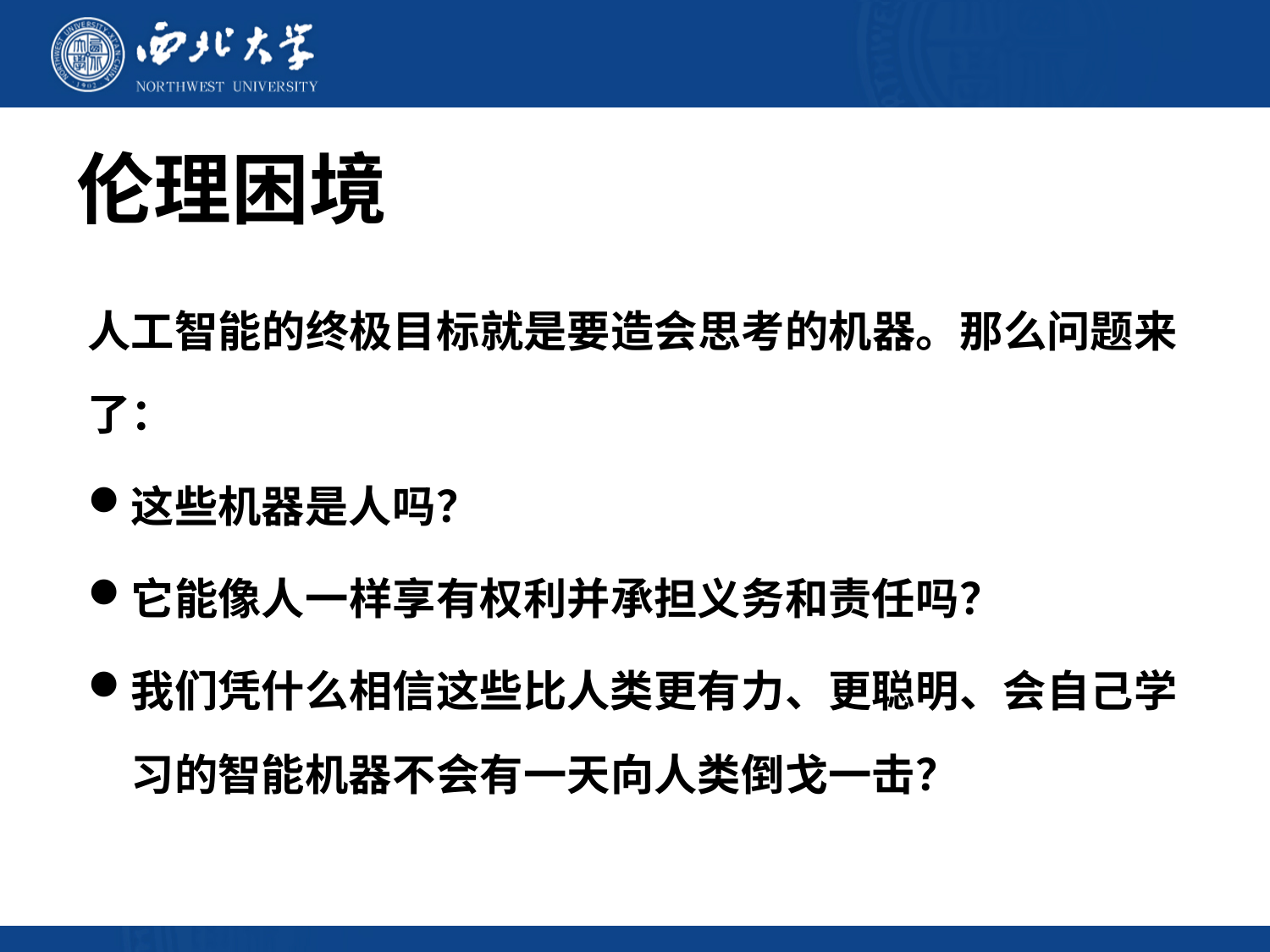

# 伦理困境
人工智能的终极目标就是要造会思考的机器。那么问题来了：
这些机器是人吗？
它能像人一样享有权利并承担义务和责任吗？
我们凭什么相信这些比人类更有力、更聪明、会自己学习的智能机器不会有一天向人类倒戈一击？